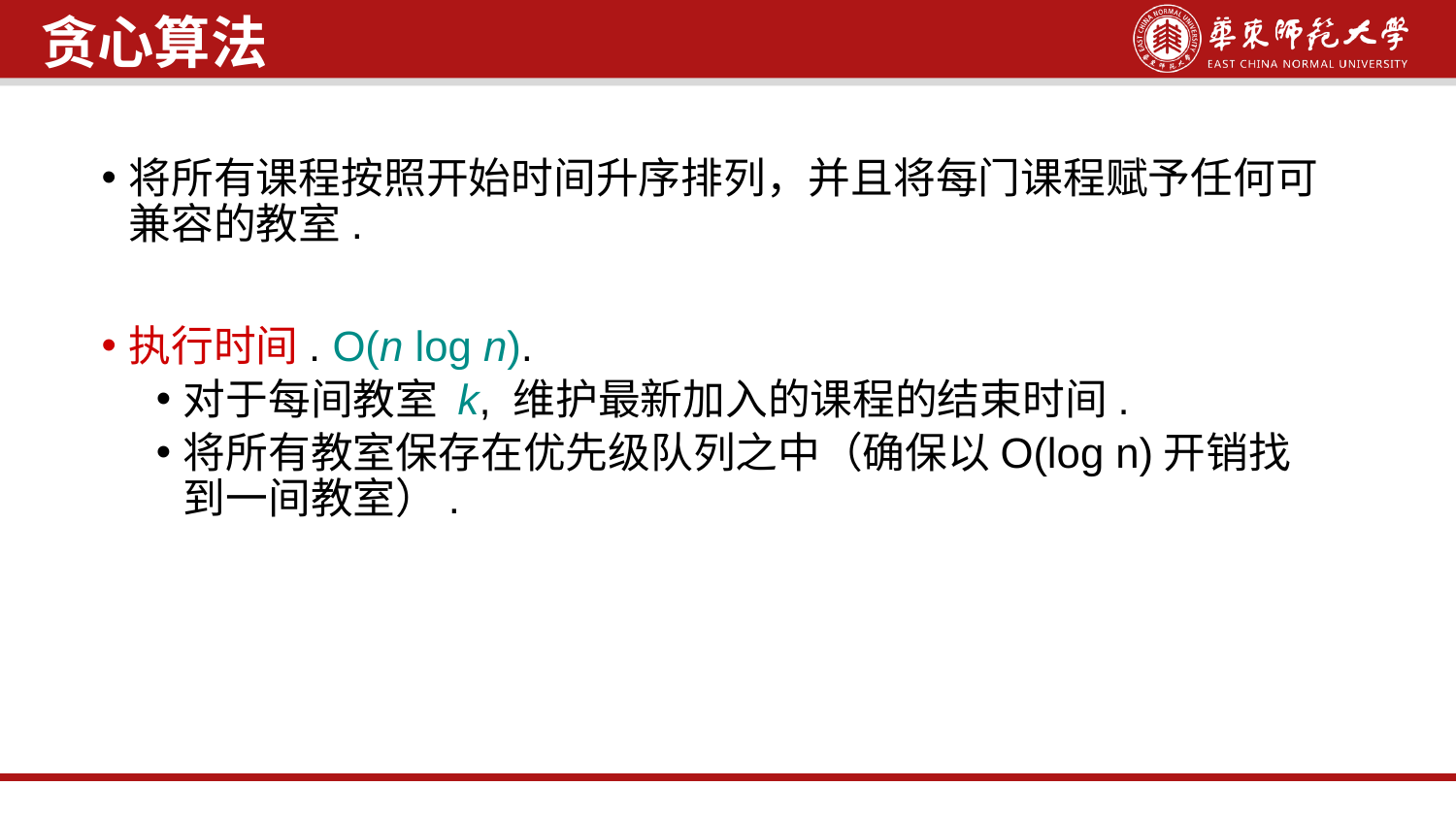

15
贪心算法
将所有课程按照开始时间升序排列，并且将每门课程赋予任何可兼容的教室.

执行时间. O(n log n).
对于每间教室 k, 维护最新加入的课程的结束时间.
将所有教室保存在优先级队列之中（确保以O(log n)开销找到一间教室）.